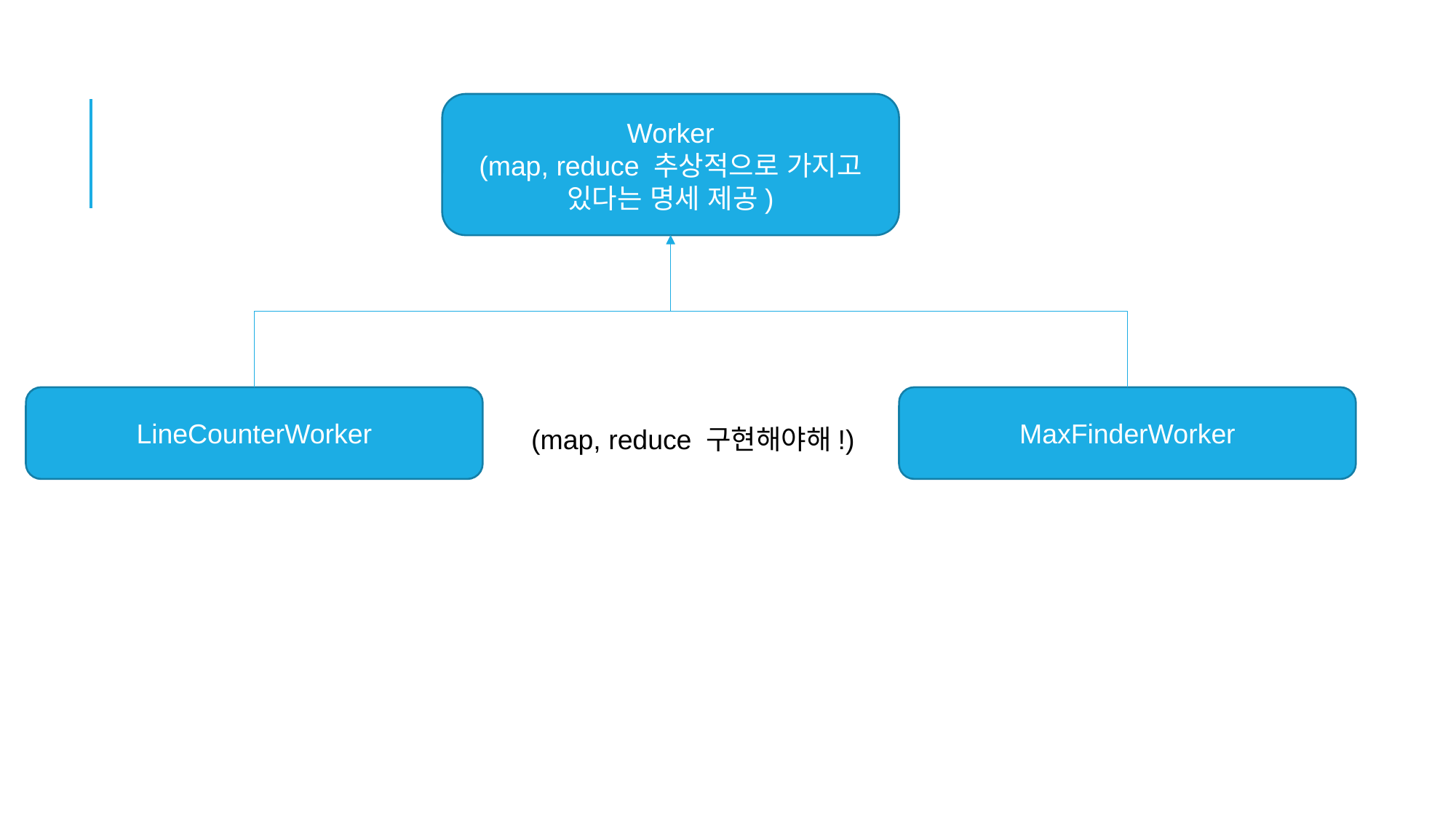

Worker
(map, reduce 추상적으로 가지고 있다는 명세 제공)
LineCounterWorker
MaxFinderWorker
(map, reduce 구현해야해!)